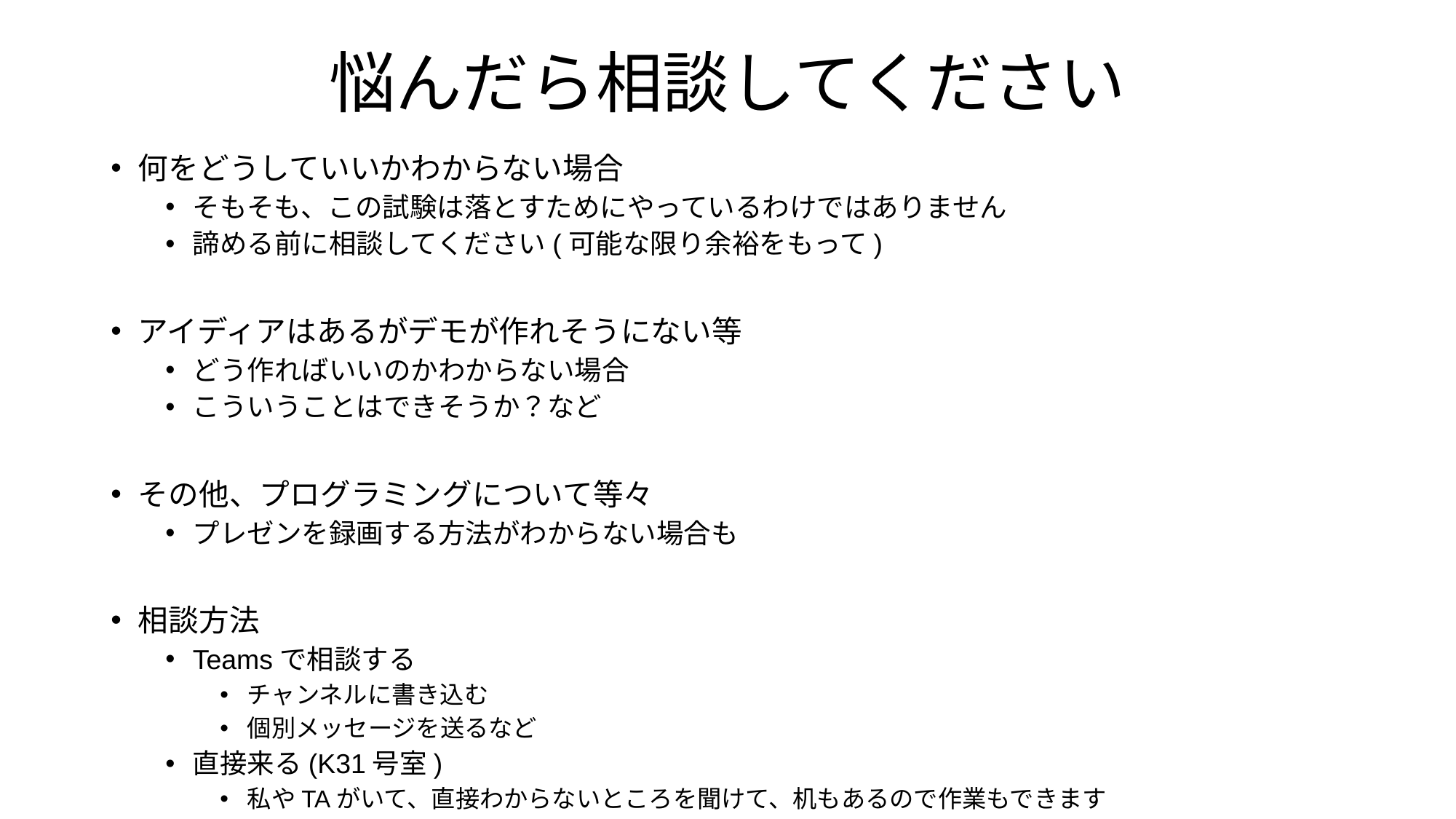

# 悩んだら相談してください
何をどうしていいかわからない場合
そもそも、この試験は落とすためにやっているわけではありません
諦める前に相談してください(可能な限り余裕をもって)

アイディアはあるがデモが作れそうにない等
どう作ればいいのかわからない場合
こういうことはできそうか？など

その他、プログラミングについて等々
プレゼンを録画する方法がわからない場合も

相談方法
Teamsで相談する
チャンネルに書き込む
個別メッセージを送るなど
直接来る(K31号室)
私やTAがいて、直接わからないところを聞けて、机もあるので作業もできます